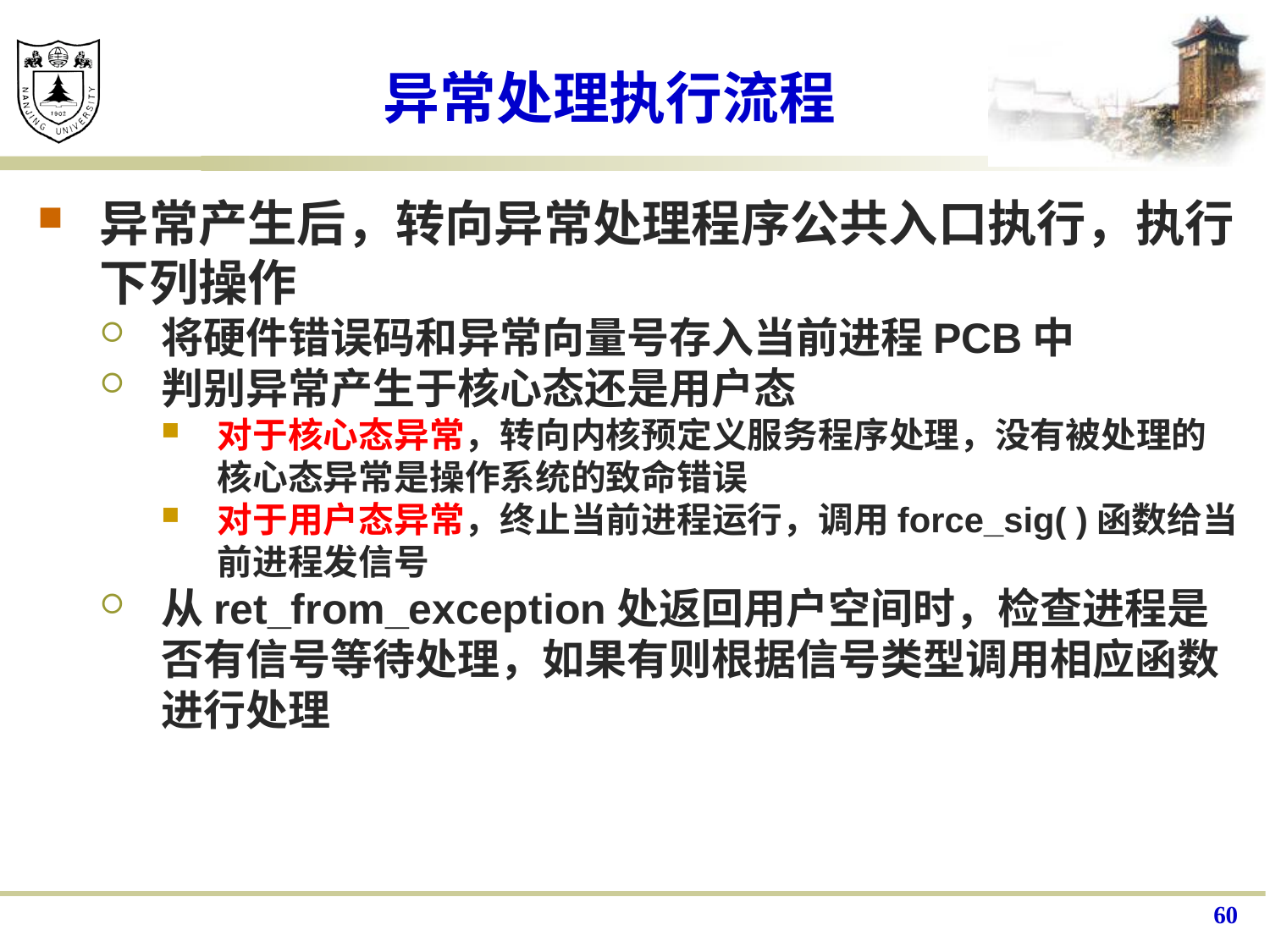

# 异常处理执行流程
异常产生后，转向异常处理程序公共入口执行，执行下列操作
将硬件错误码和异常向量号存入当前进程PCB中
判别异常产生于核心态还是用户态
对于核心态异常，转向内核预定义服务程序处理，没有被处理的核心态异常是操作系统的致命错误
对于用户态异常，终止当前进程运行，调用force_sig( )函数给当前进程发信号
从ret_from_exception处返回用户空间时，检查进程是否有信号等待处理，如果有则根据信号类型调用相应函数进行处理

60